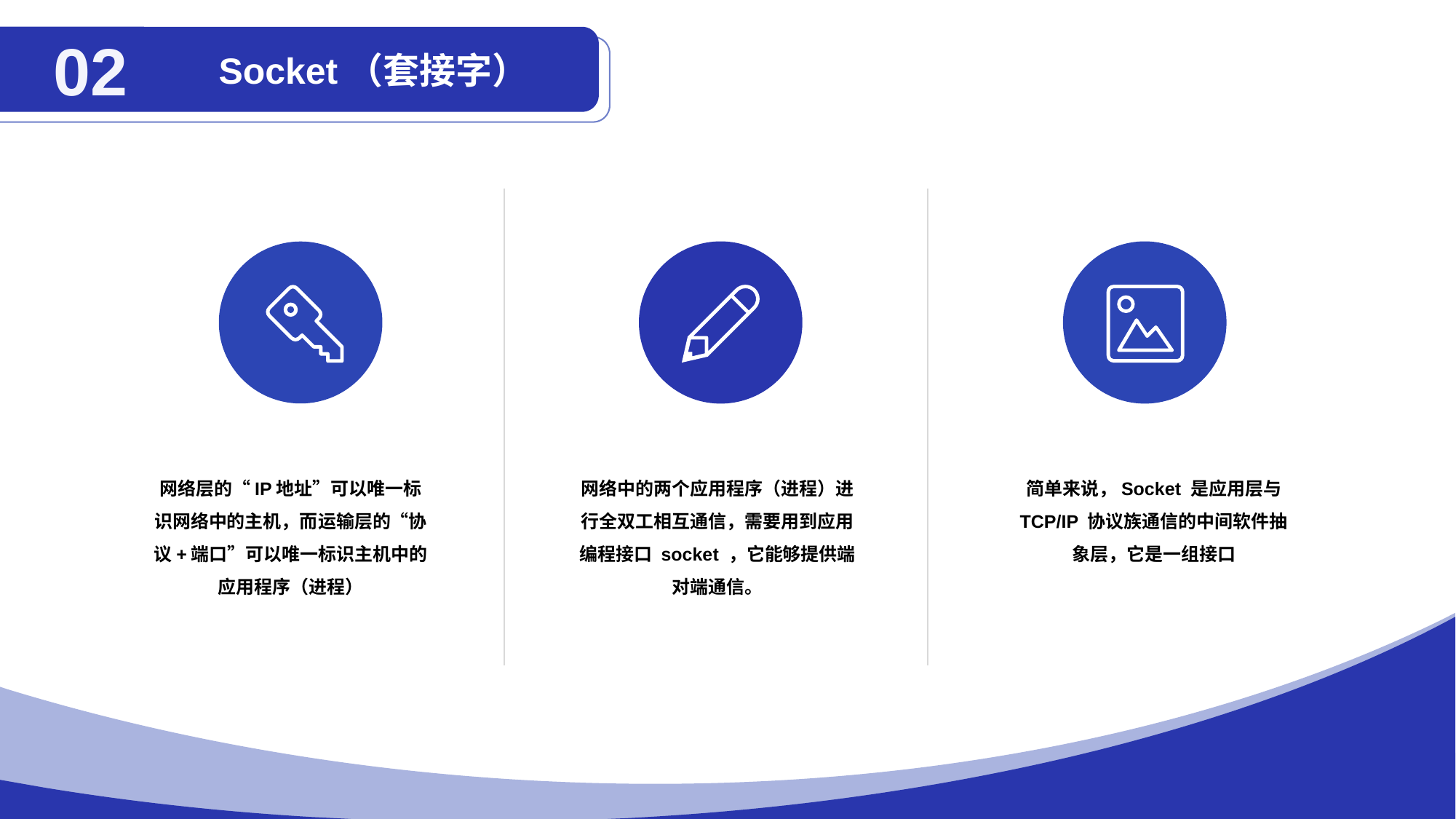

02
Socket（套接字）

网络层的“IP地址”可以唯一标识网络中的主机，而运输层的“协议+端口”可以唯一标识主机中的应用程序（进程）
网络中的两个应用程序（进程）进行全双工相互通信，需要用到应用编程接口 socket ，它能够提供端对端通信。
简单来说，Socket 是应用层与 TCP/IP 协议族通信的中间软件抽象层，它是一组接口